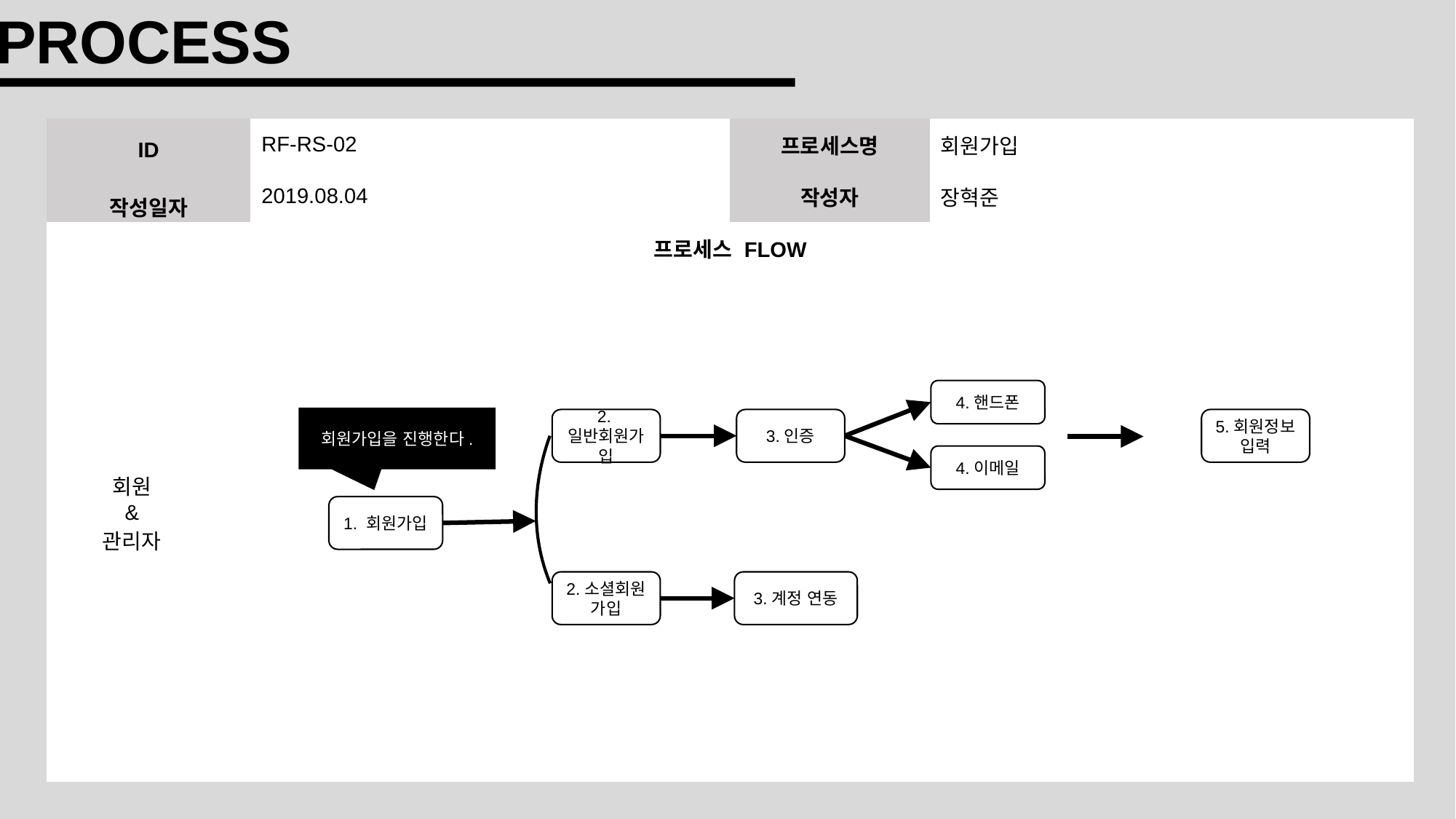

PROCESS

| ID |  | RF-RS-02 | 프로세스명 | 회원가입 |
| --- | --- | --- | --- | --- |
| 작성일자 |  | 2019.08.04 | 작성자 | 장혁준 |
| 프로세스 FLOW |  |  |  |  |
| 회원 & 관리자 |  |  |  |  |

4.핸드폰
회원가입을 진행한다.
2.일반회원가입
3.인증
5.회원정보 입력
4.이메일
1. 회원가입
2.소셜회원 가입
3.계정 연동